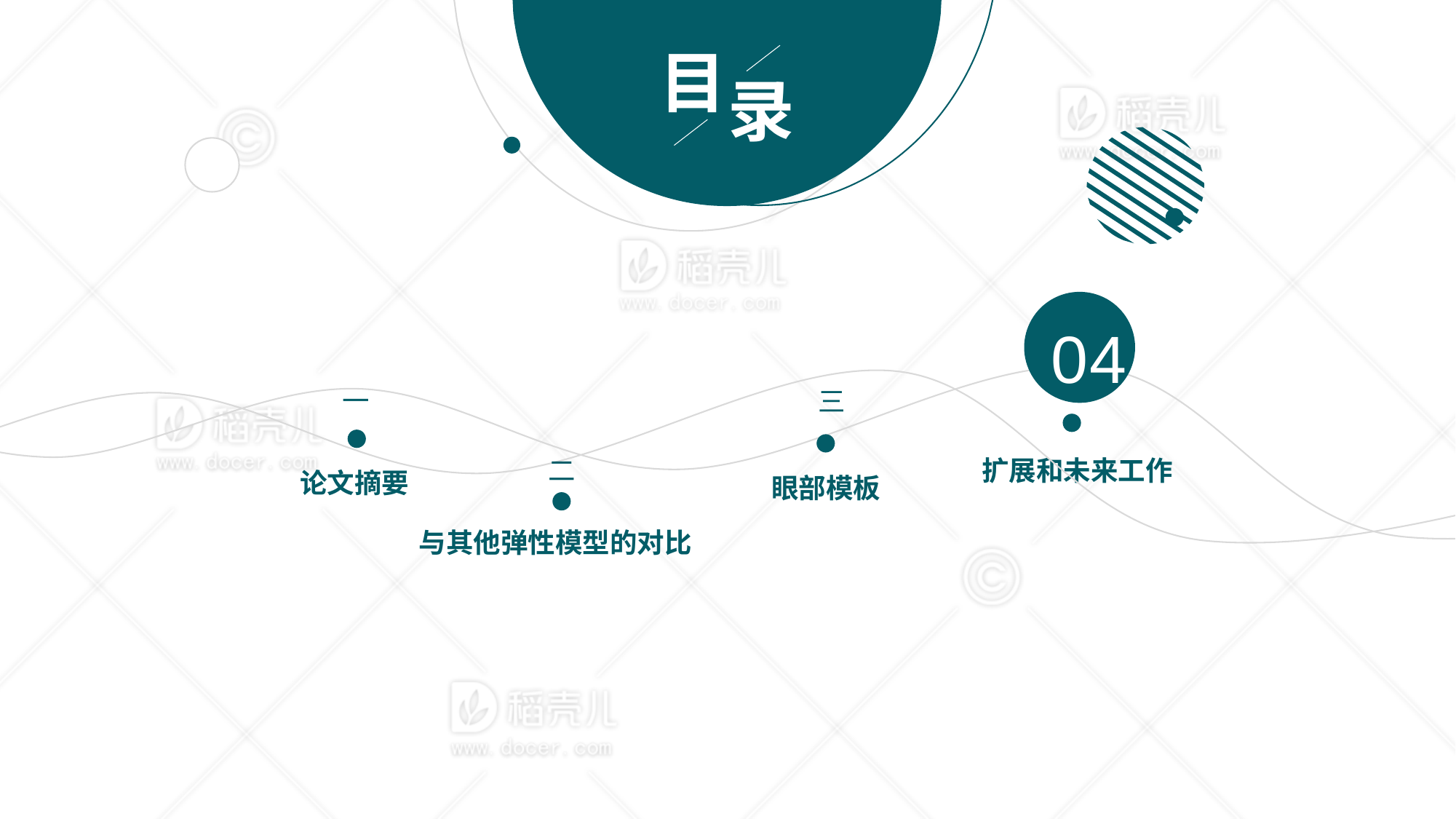

目
录

04

一
三

扩展和未来工作
二
论文摘要
眼部模板

与其他弹性模型的对比